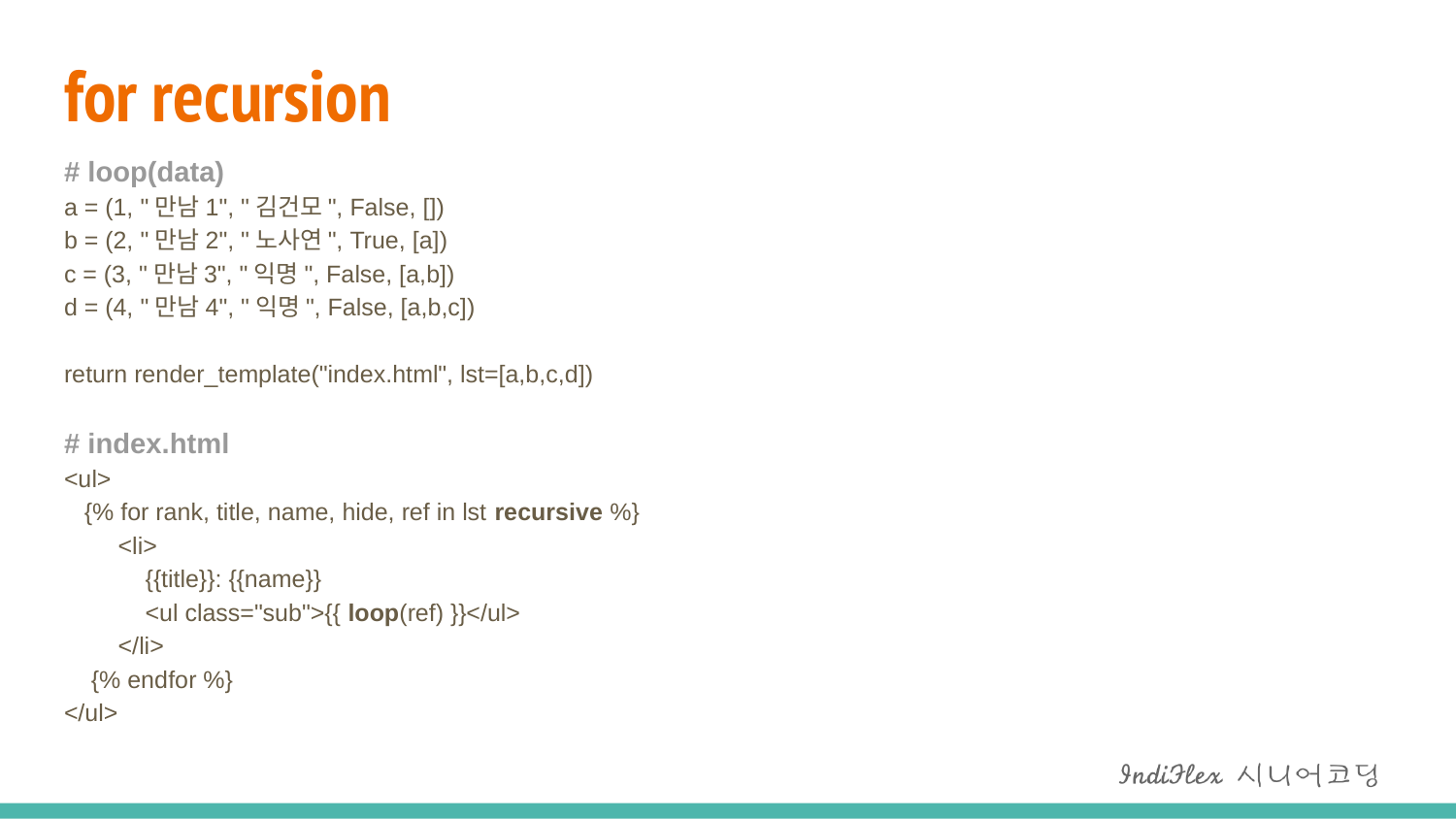

# for recursion
# loop(data) a = (1, "만남1", "김건모", False, []) b = (2, "만남2", "노사연", True, [a]) c = (3, "만남3", "익명", False, [a,b]) d = (4, "만남4", "익명", False, [a,b,c]) return render_template("index.html", lst=[a,b,c,d])
# index.html <ul> {% for rank, title, name, hide, ref in lst recursive %} <li> {{title}}: {{name}} <ul class="sub">{{ loop(ref) }}</ul> </li> {% endfor %} </ul>